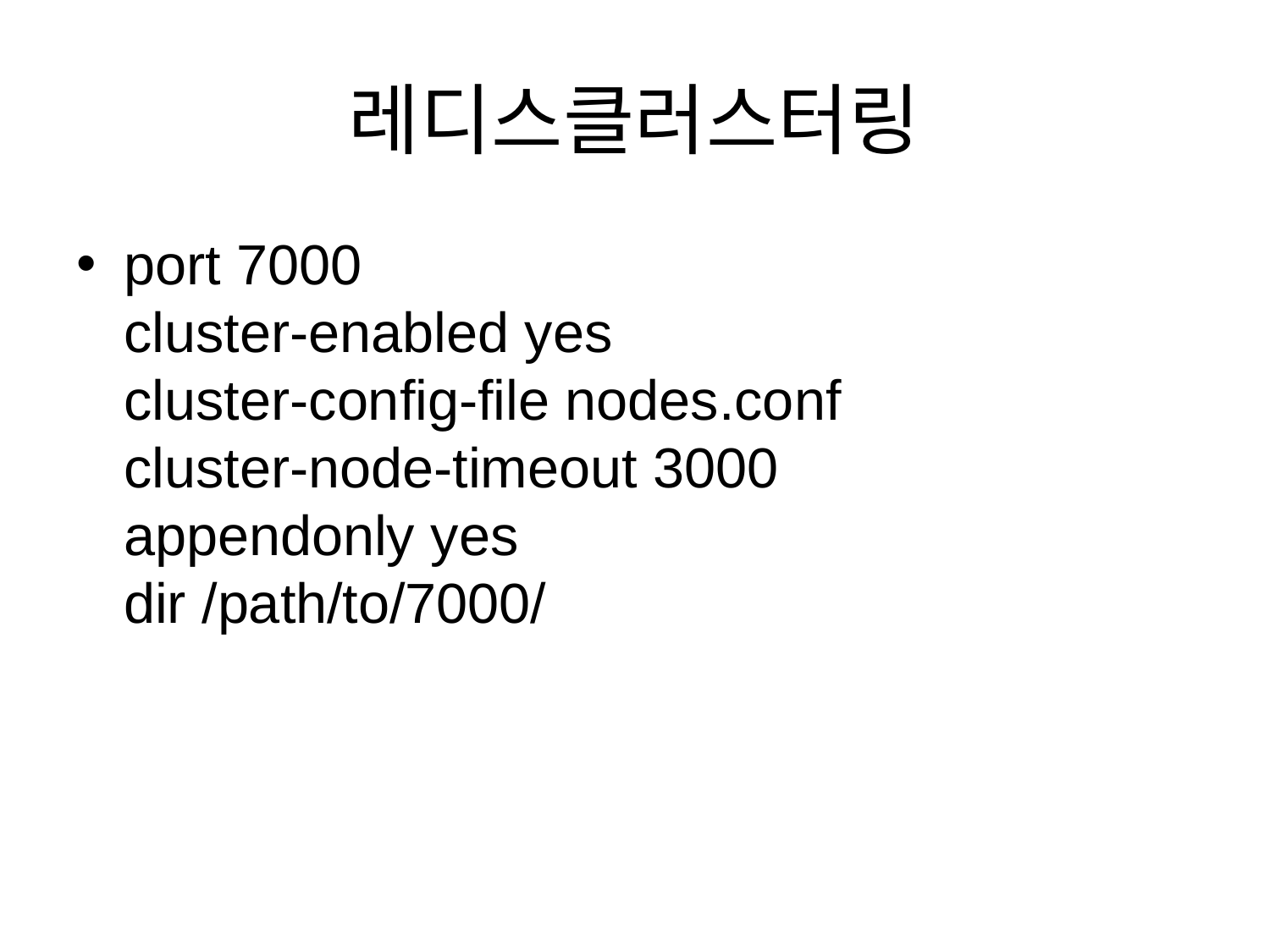

# 레디스클러스터링
port 7000
cluster-enabled yes
cluster-config-file nodes.conf
cluster-node-timeout 3000
appendonly yes
dir /path/to/7000/